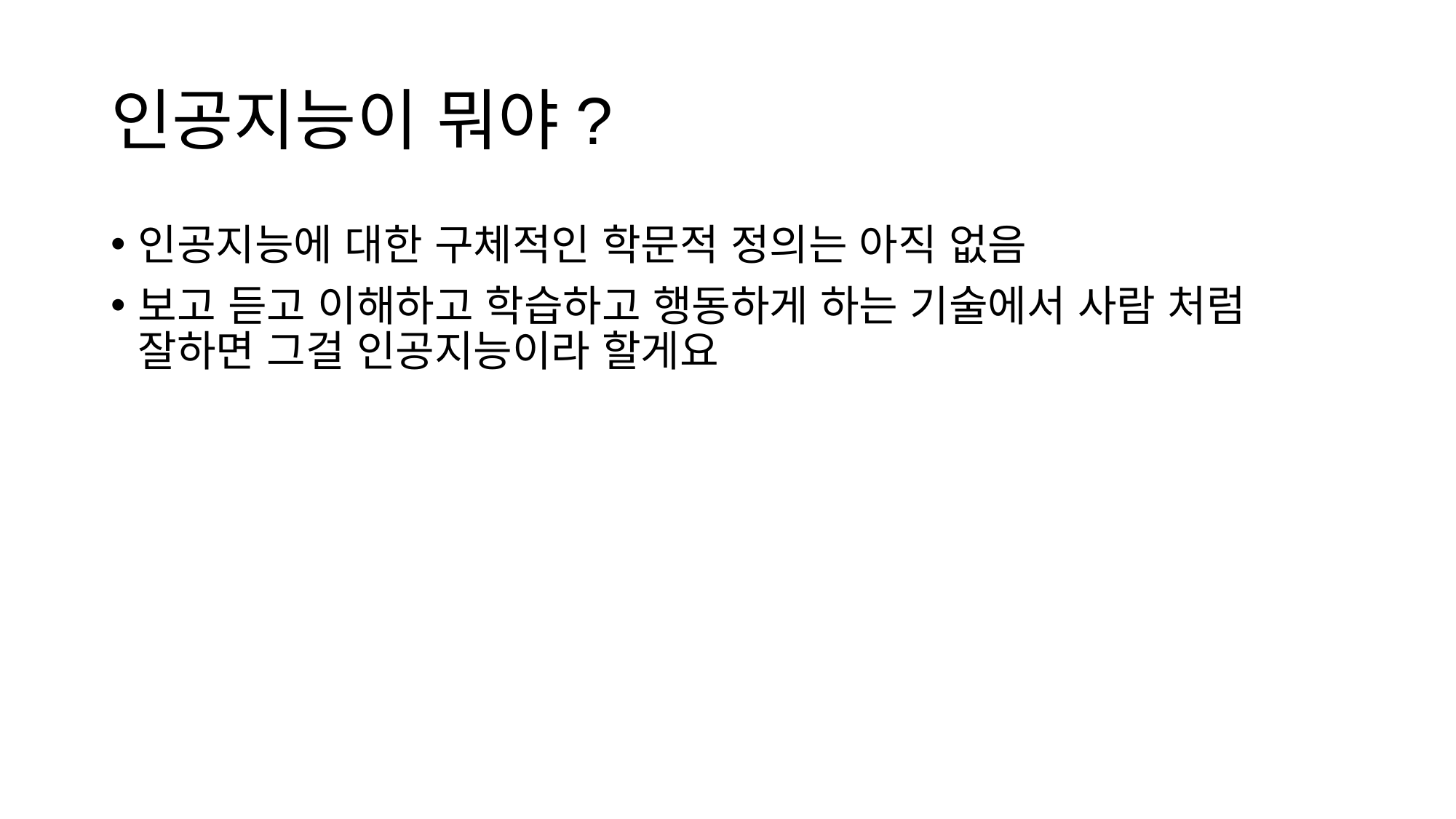

# 인공지능이 뭐야?
인공지능에 대한 구체적인 학문적 정의는 아직 없음
보고 듣고 이해하고 학습하고 행동하게 하는 기술에서 사람 처럼 잘하면 그걸 인공지능이라 할게요